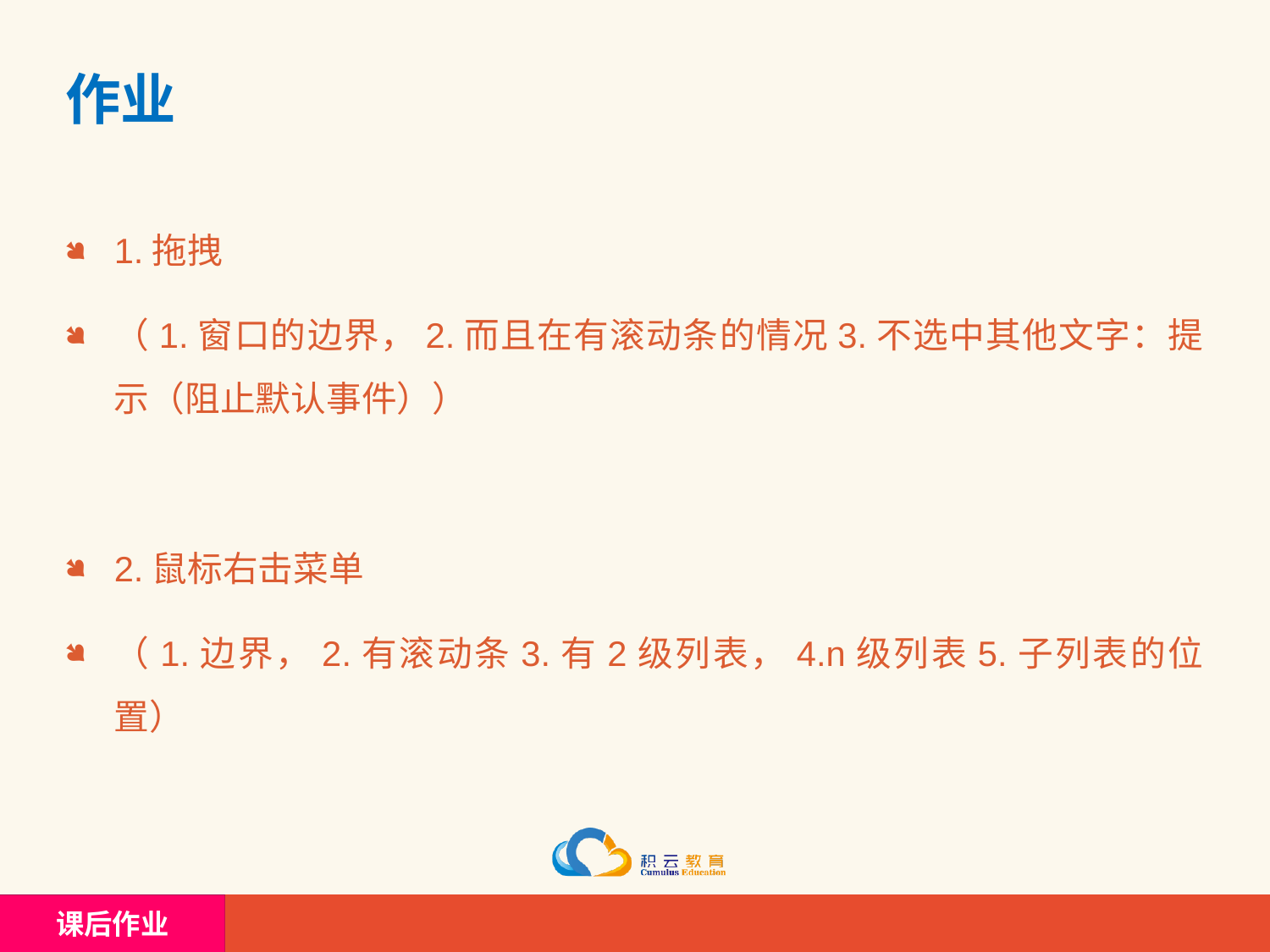

# 作业
1.拖拽
（1.窗口的边界，2.而且在有滚动条的情况3.不选中其他文字：提示（阻止默认事件））

2.鼠标右击菜单
（1.边界，2.有滚动条3.有2级列表，4.n级列表5.子列表的位置）